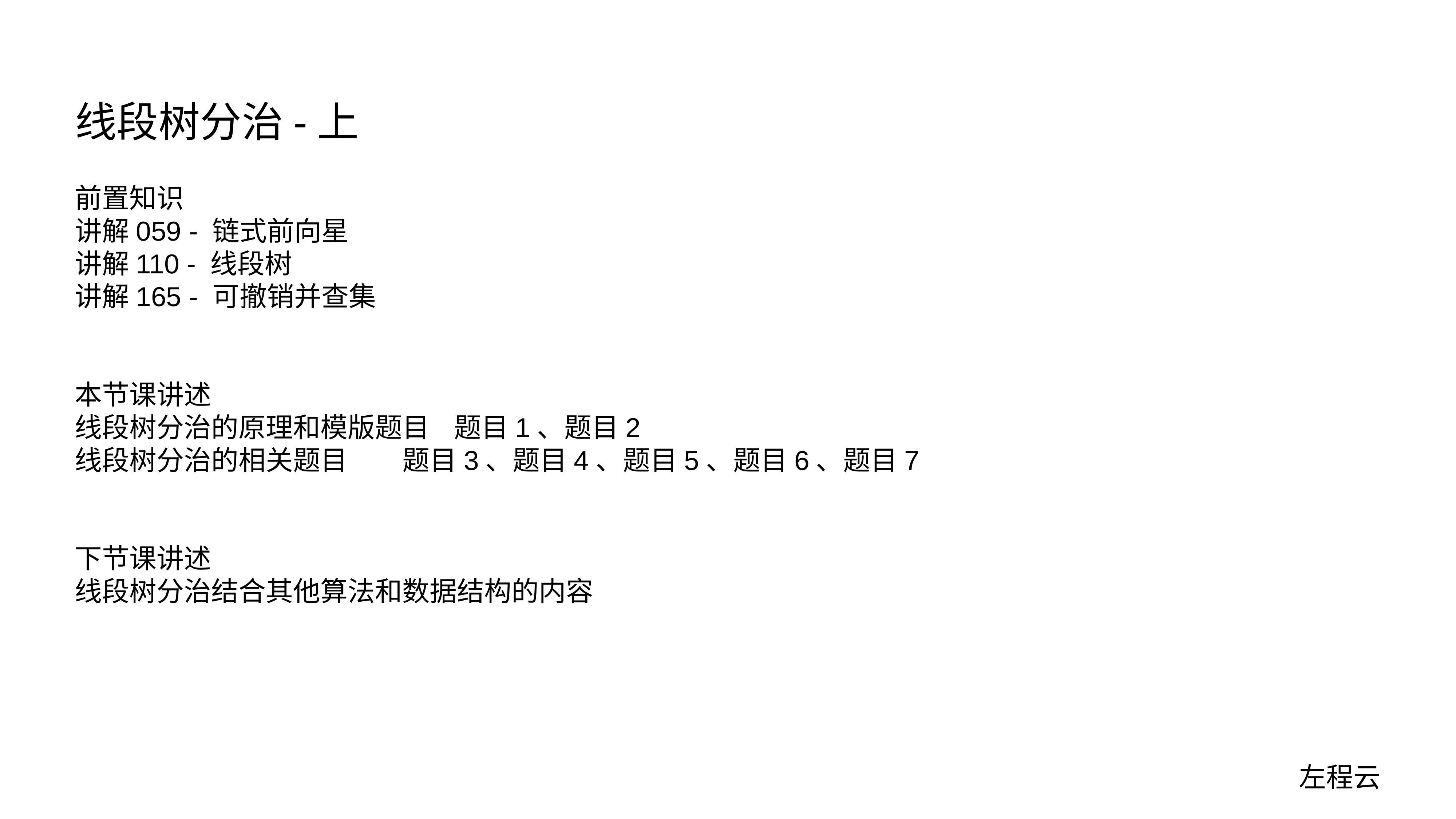

# 线段树分治-上
前置知识
讲解059 - 链式前向星
讲解110 - 线段树
讲解165 - 可撤销并查集

本节课讲述
线段树分治的原理和模版题目    题目1、题目2
线段树分治的相关题目         题目3、题目4、题目5、题目6、题目7

下节课讲述
线段树分治结合其他算法和数据结构的内容
左程云